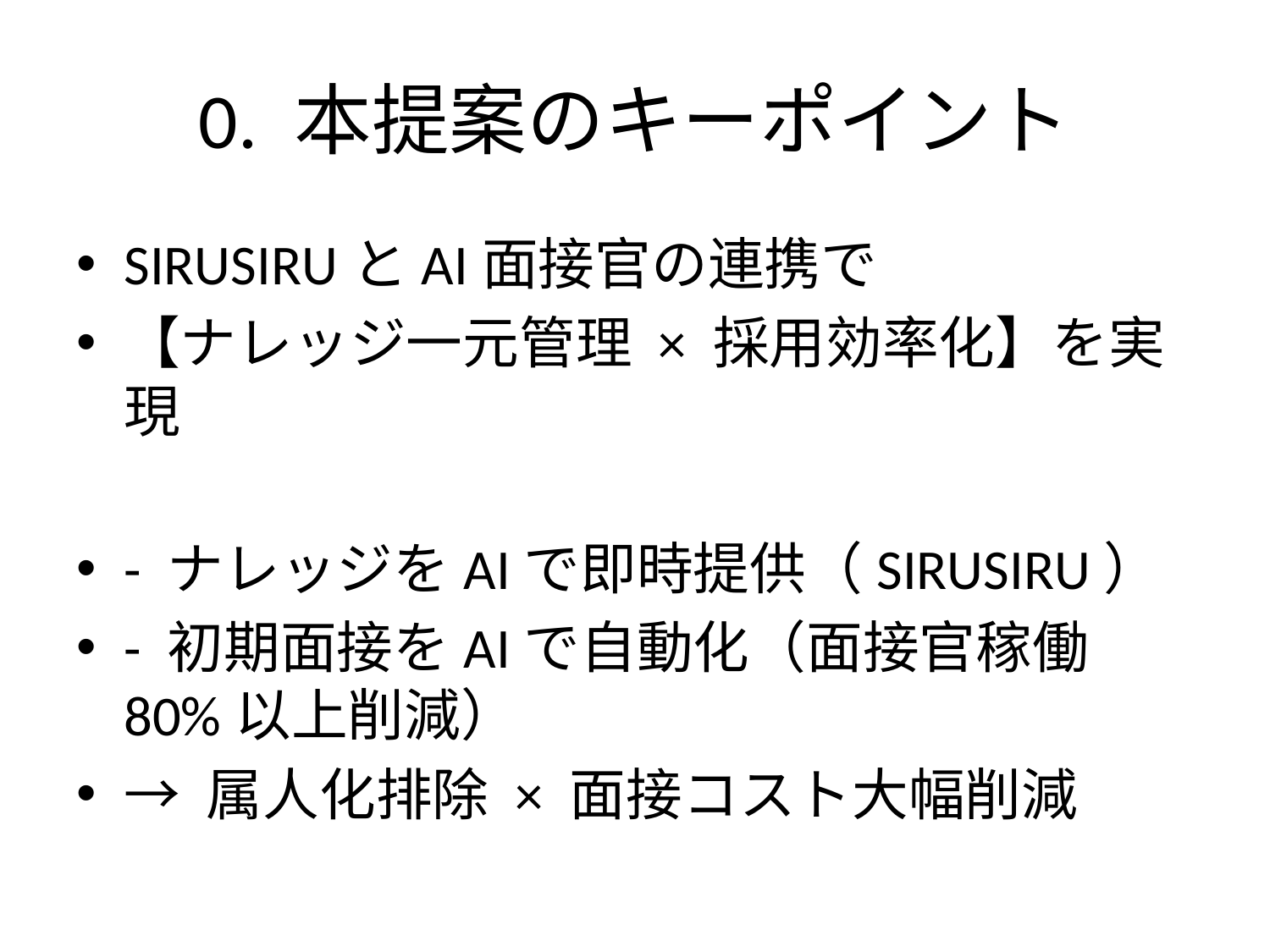

# 0. 本提案のキーポイント
SIRUSIRUとAI面接官の連携で
【ナレッジ一元管理 × 採用効率化】を実現

- ナレッジをAIで即時提供（SIRUSIRU）
- 初期面接をAIで自動化（面接官稼働80%以上削減）
→ 属人化排除 × 面接コスト大幅削減